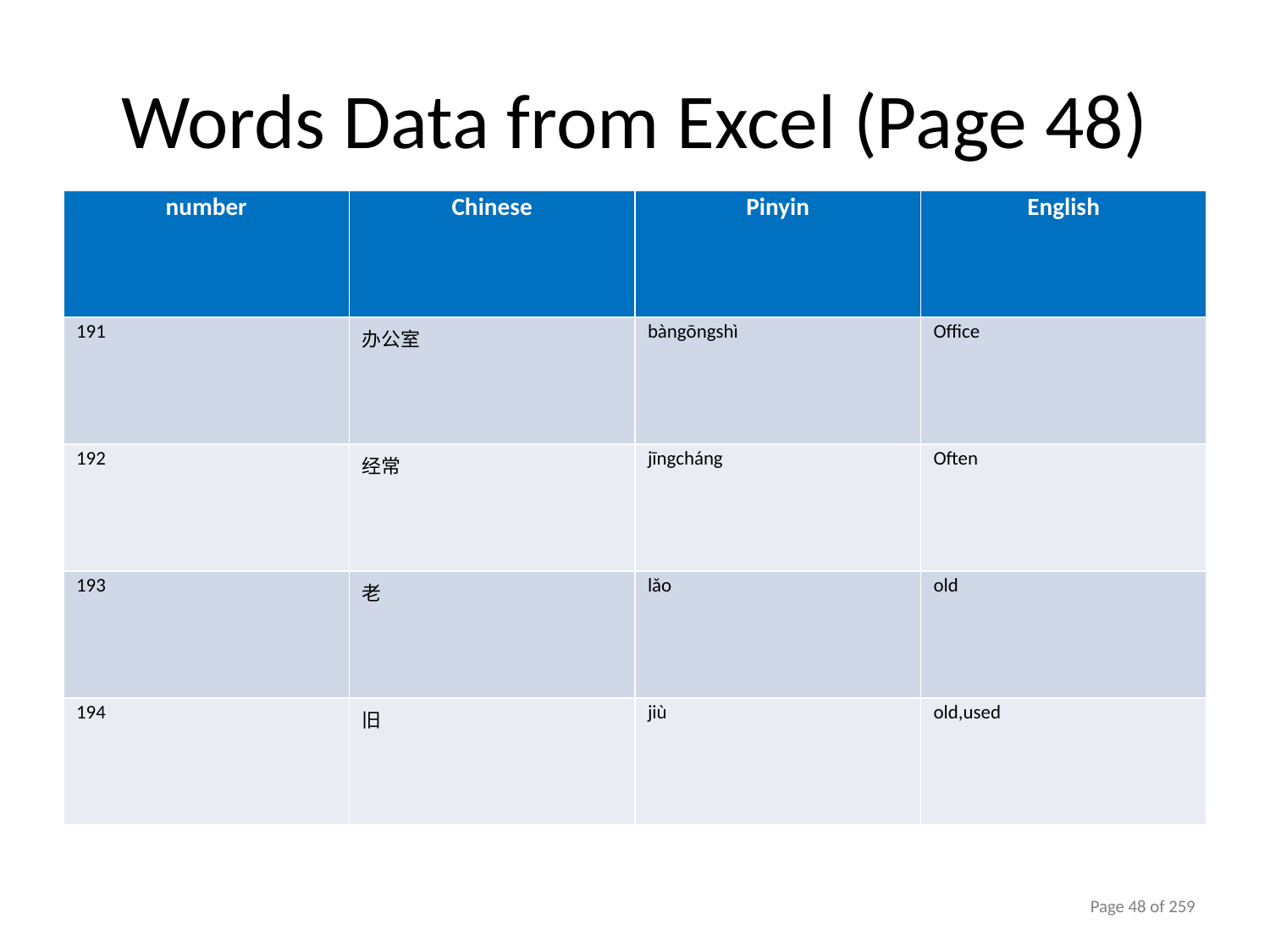

# Words Data from Excel (Page 48)
| number | Chinese | Pinyin | English |
| --- | --- | --- | --- |
| 191 | 办公室 | bàngōngshì | Office |
| 192 | 经常 | jīngcháng | Often |
| 193 | 老 | lǎo | old |
| 194 | 旧 | jiù | old,used |

Page 48 of 259